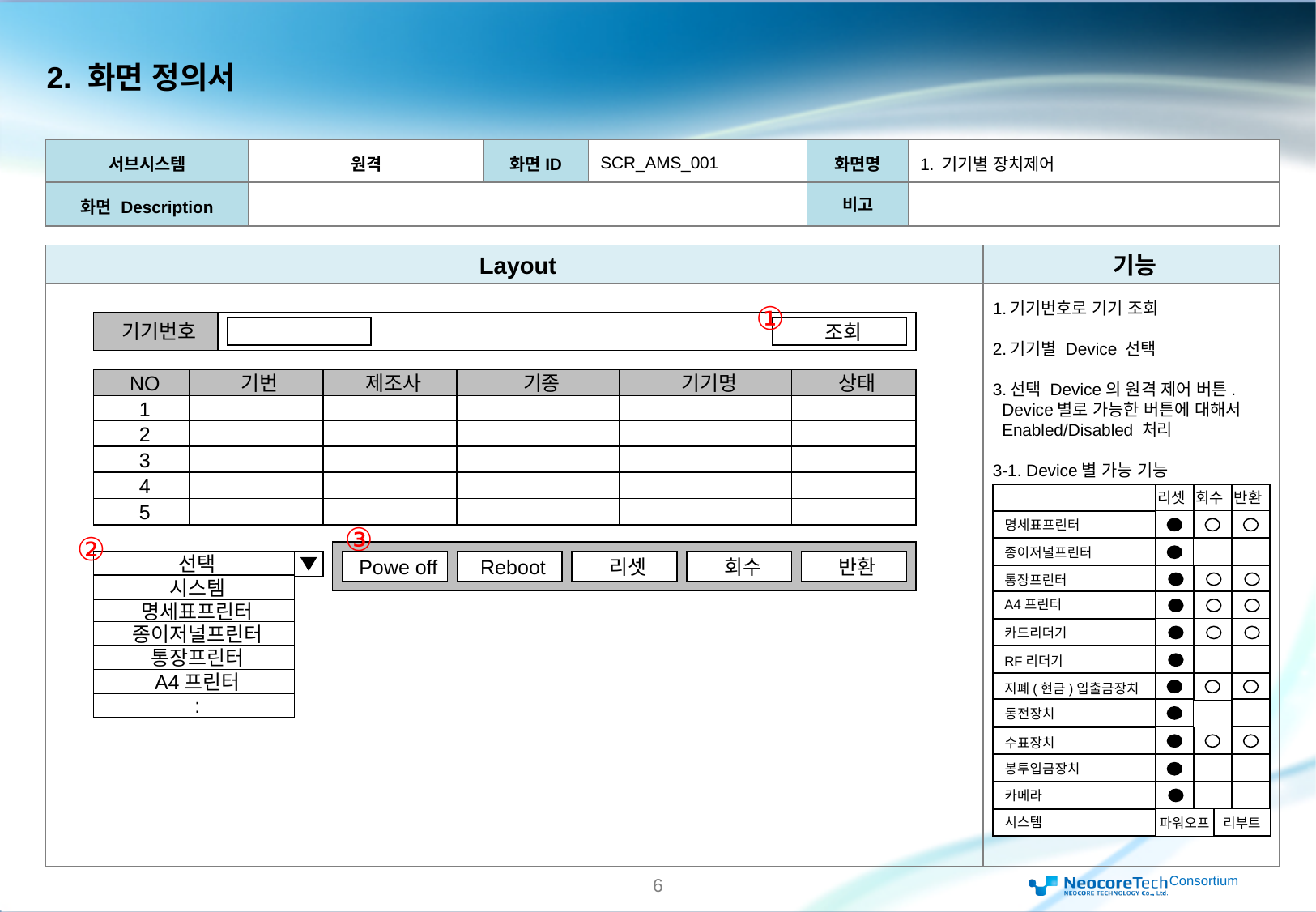

2. 화면 정의서
| 서브시스템 | 원격 | 화면ID | SCR\_AMS\_001 | 화면명 | 1. 기기별 장치제어 |
| --- | --- | --- | --- | --- | --- |
| 화면 Description |  |  |  | 비고 |  |
Layout
기능
1.기기번호로 기기 조회
2.기기별 Device 선택

3.선택 Device의 원격 제어 버튼.
  Device별로 가능한 버튼에 대해서
  Enabled/Disabled 처리

3-1. Device별 가능 기능

①

기기번호

조회
NO
기번
제조사
기종
기기명
상태
1

2

3

4

리셋
회수
반환

5

명세표프린터

③

②

종이저널프린터

선택

Powe off
Reboot
리셋
회수
반환

통장프린터

시스템
A4프린터

명세표프린터

카드리더기

종이저널프린터

통장프린터

RF리더기

A4프린터

지폐(현금)입출금장치

:

동전장치

수표장치

봉투입금장치

카메라

시스템
파워오프
리부트